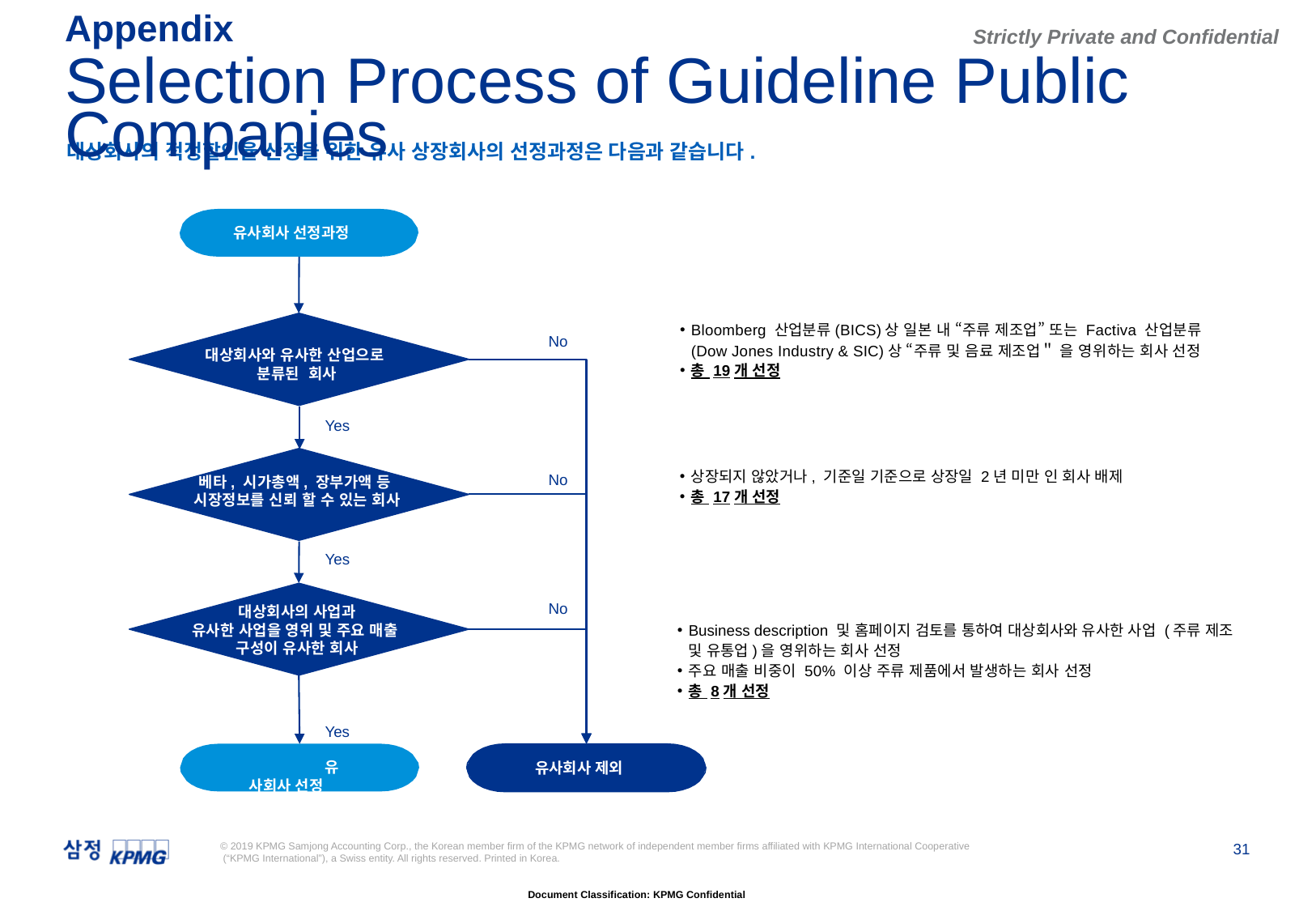

Appendix
Selection Process of Guideline Public Companies
대상회사의 적정할인율 산정을 위한 유사 상장회사의 선정과정은 다음과 같습니다.

유사회사 선정과정

대상회사와 유사한 산업으로
분류된  회사

Bloomberg 산업분류(BICS)상 일본 내 “주류 제조업” 또는 Factiva 산업분류(Dow Jones Industry & SIC)상 “주류 및 음료 제조업＂ 을 영위하는 회사 선정
총 19개 선정
No

Yes

베타, 시가총액, 장부가액 등
시장정보를 신뢰 할 수 있는 회사
상장되지 않았거나, 기준일 기준으로 상장일 2년 미만 인 회사 배제
총 17개 선정
No

Yes

대상회사의 사업과
유사한 사업을 영위 및 주요 매출
구성이 유사한 회사

No
Business description 및 홈페이지 검토를 통하여 대상회사와 유사한 사업 (주류 제조 및 유통업)을 영위하는 회사 선정
주요 매출 비중이 50% 이상 주류 제품에서 발생하는 회사 선정
총 8개 선정

Yes
유사회사 선정

유사회사 제외